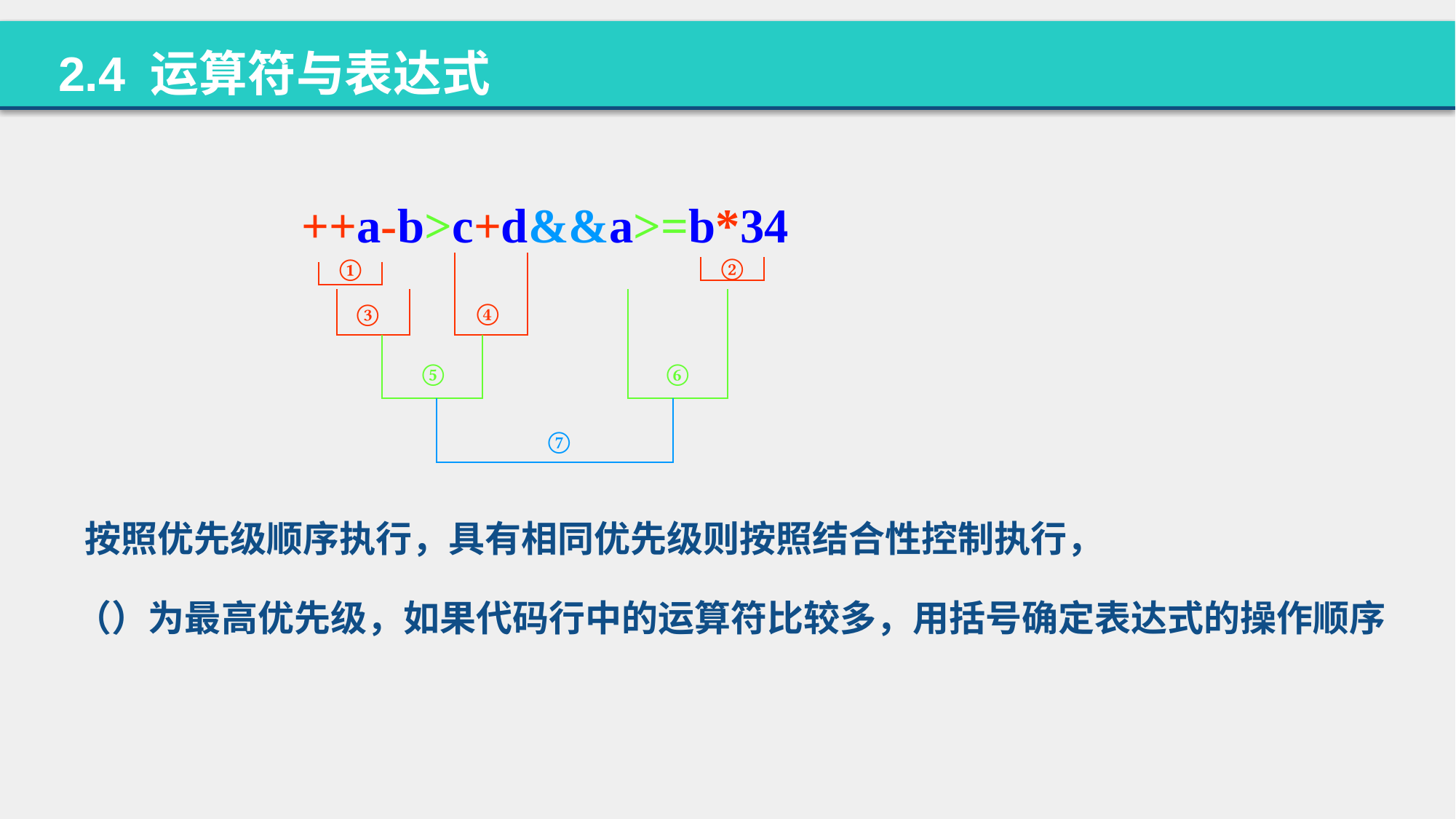

2.4 运算符与表达式
++a-b>c+d&&a>=b*34

②
①

④
③

⑤
⑥
⑦
按照优先级顺序执行，具有相同优先级则按照结合性控制执行，
（）为最高优先级，如果代码行中的运算符比较多，用括号确定表达式的操作顺序